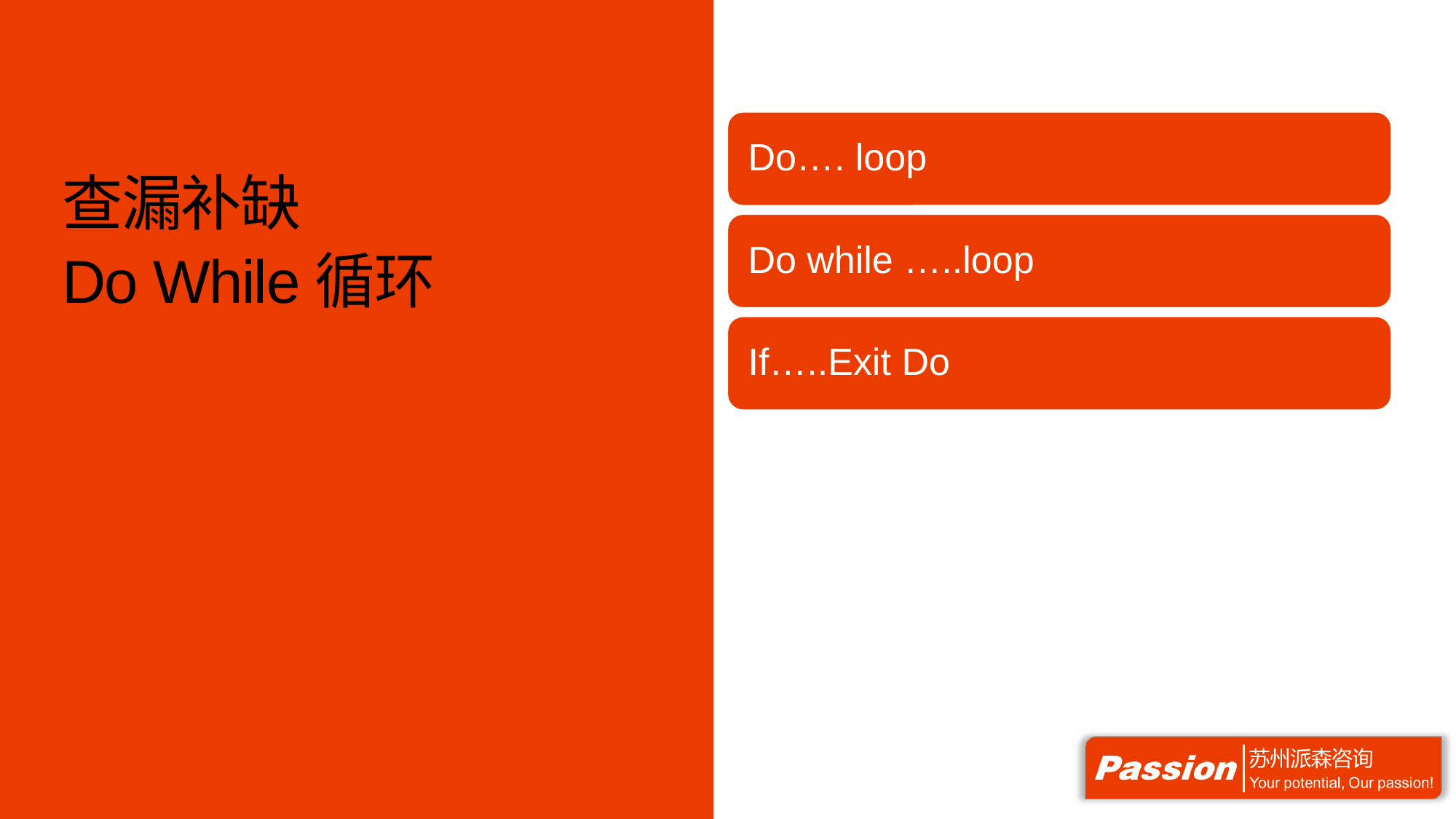

Do…. loop
Do while …..loop
If…..Exit Do
查漏补缺
Do While循环